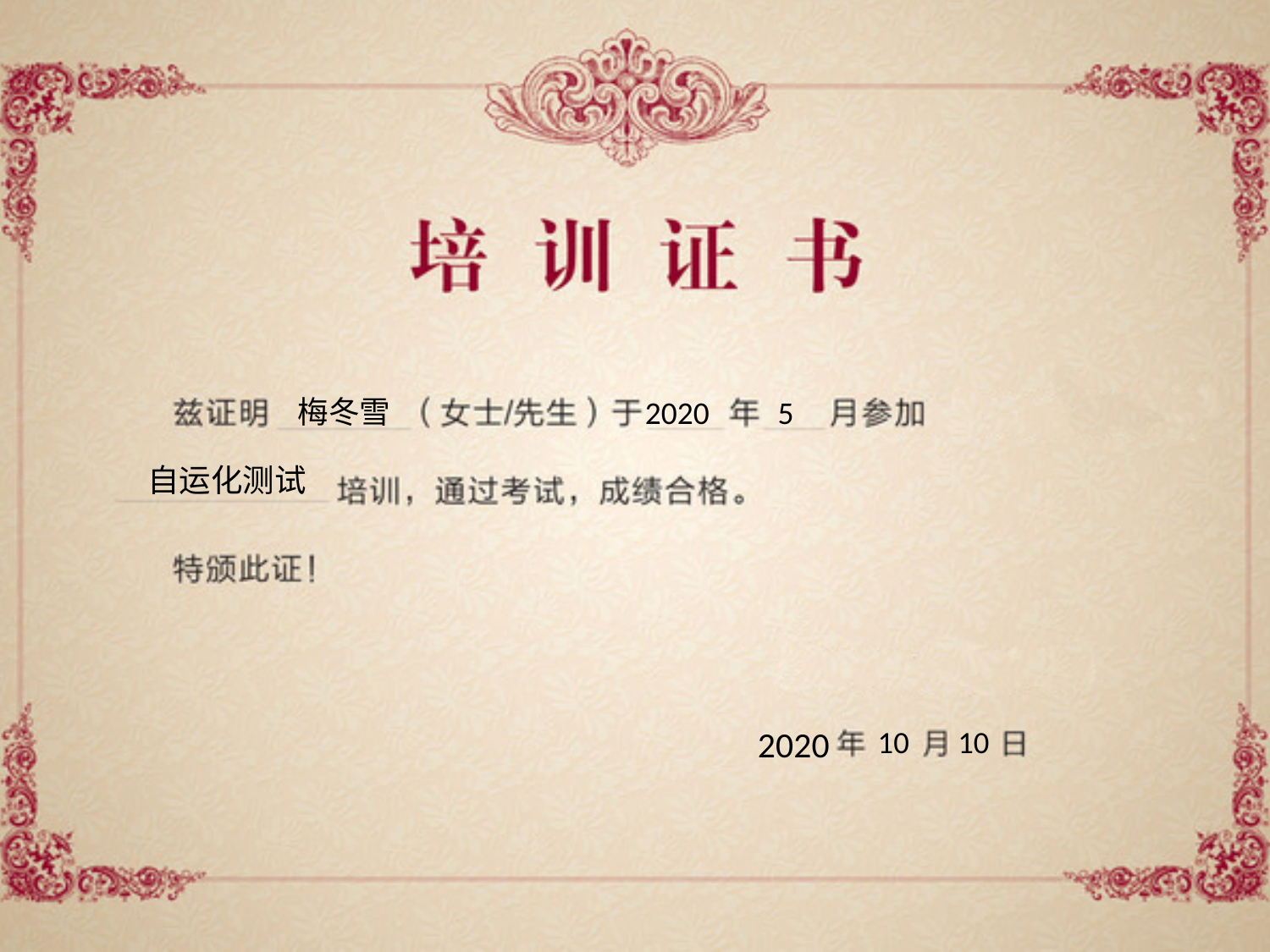

梅冬雪
2020
5
自运化测试
2020
10
10